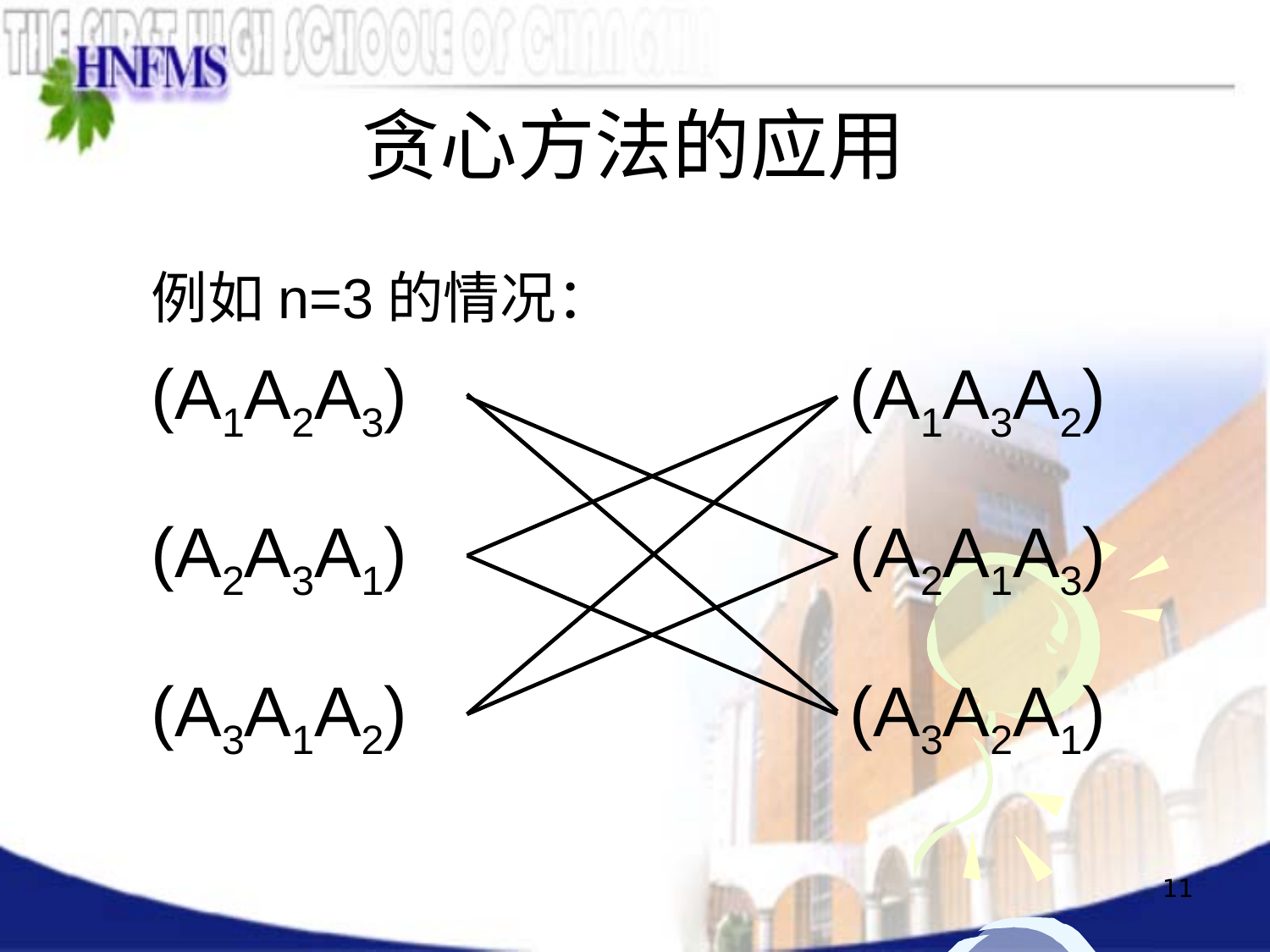

# 贪心方法的应用
例如n=3的情况：
(A1A2A3)
(A1A3A2)
(A2A3A1)
(A2A1A3)
(A3A1A2)
(A3A2A1)
11